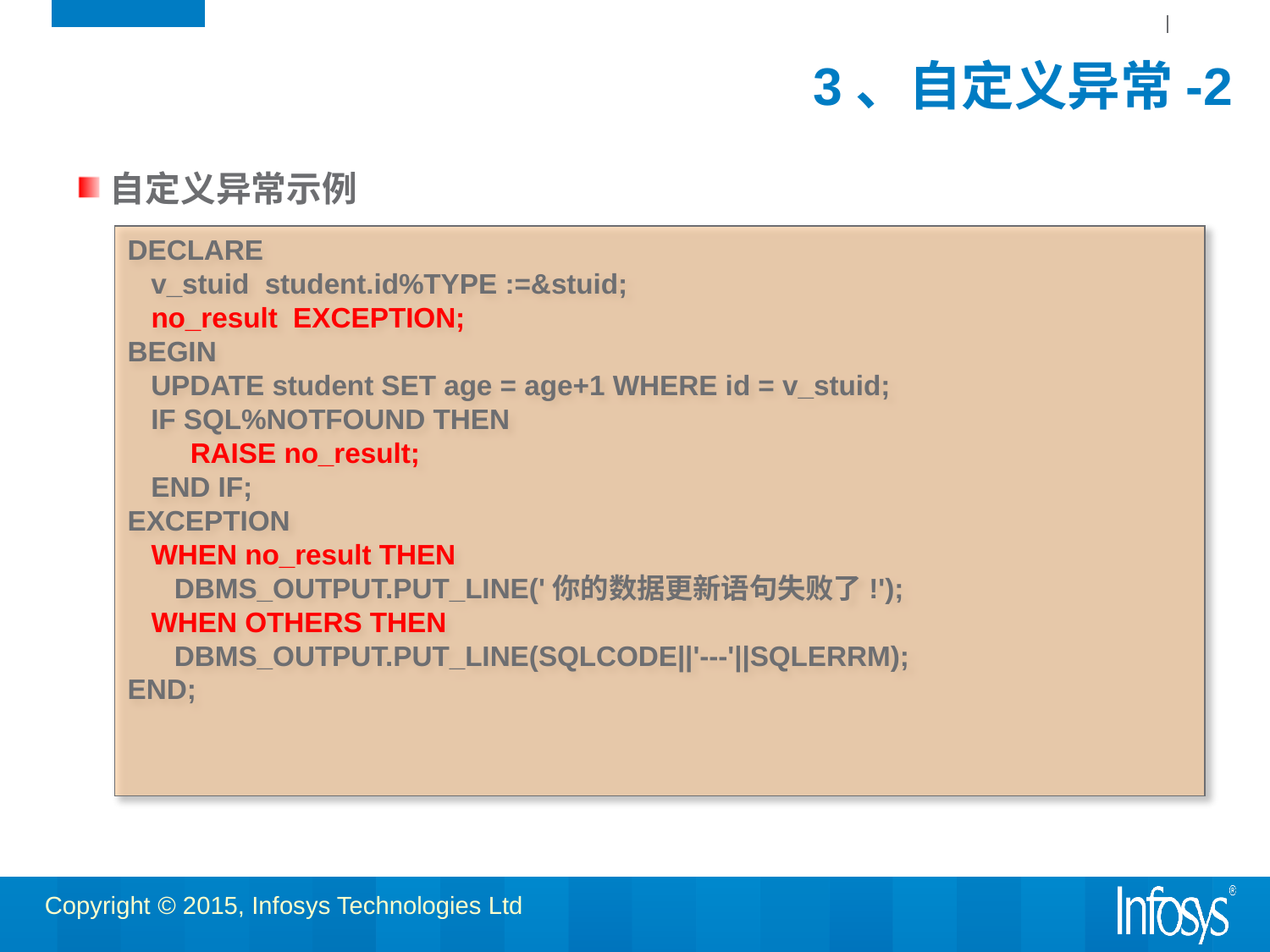

# 3、自定义异常-2
自定义异常示例
DECLARE
   v_stuid  student.id%TYPE :=&stuid;
   no_result  EXCEPTION;
BEGIN
   UPDATE student SET age = age+1 WHERE id = v_stuid;
   IF SQL%NOTFOUND THEN
        RAISE no_result;
   END IF;
EXCEPTION
   WHEN no_result THEN 
      DBMS_OUTPUT.PUT_LINE('你的数据更新语句失败了!');
   WHEN OTHERS THEN
      DBMS_OUTPUT.PUT_LINE(SQLCODE||'---'||SQLERRM);
END;